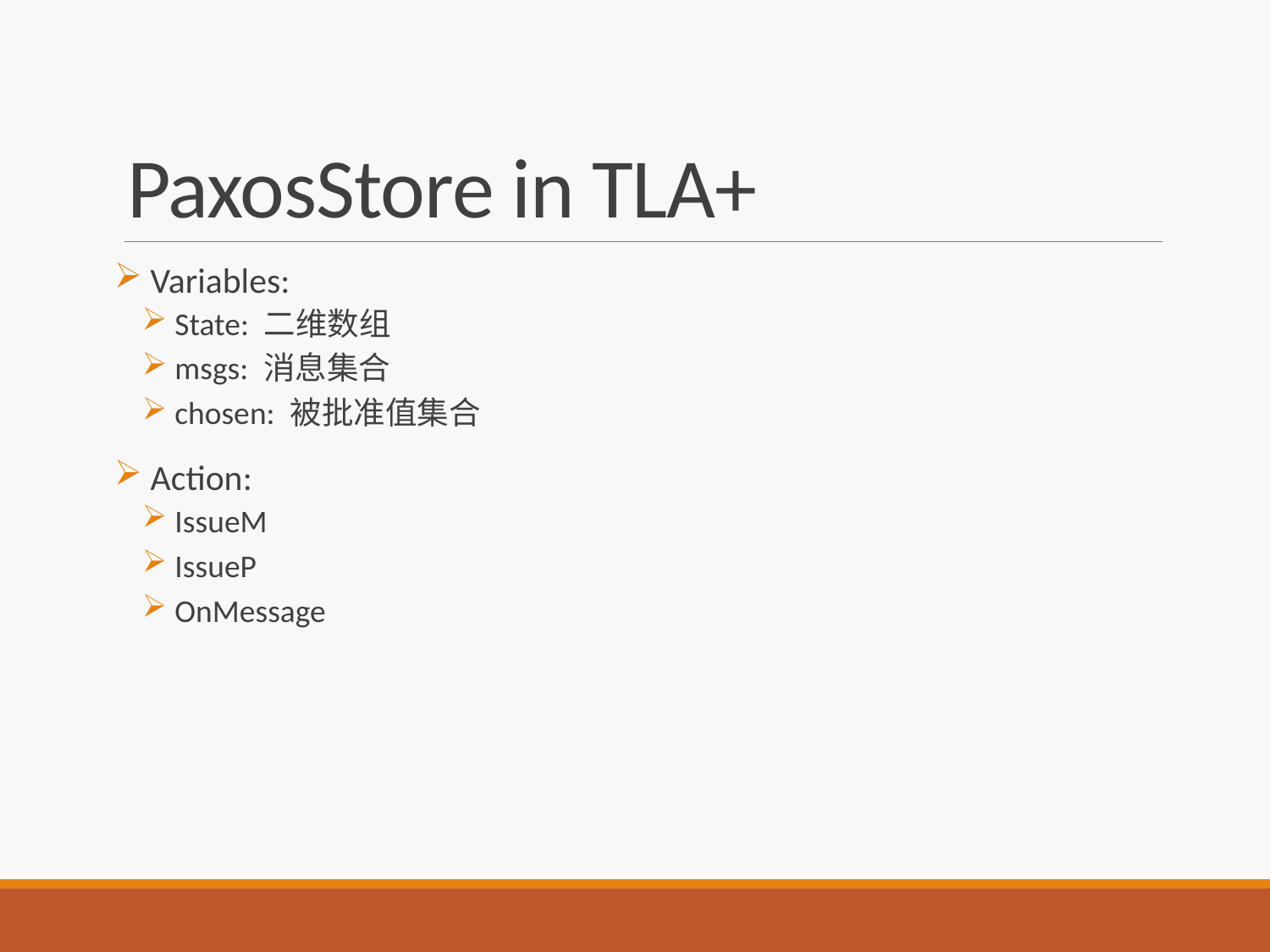

# PaxosStore in TLA+
 Variables:
 State: 二维数组
 msgs: 消息集合
 chosen: 被批准值集合
 Action:
 IssueM
 IssueP
 OnMessage